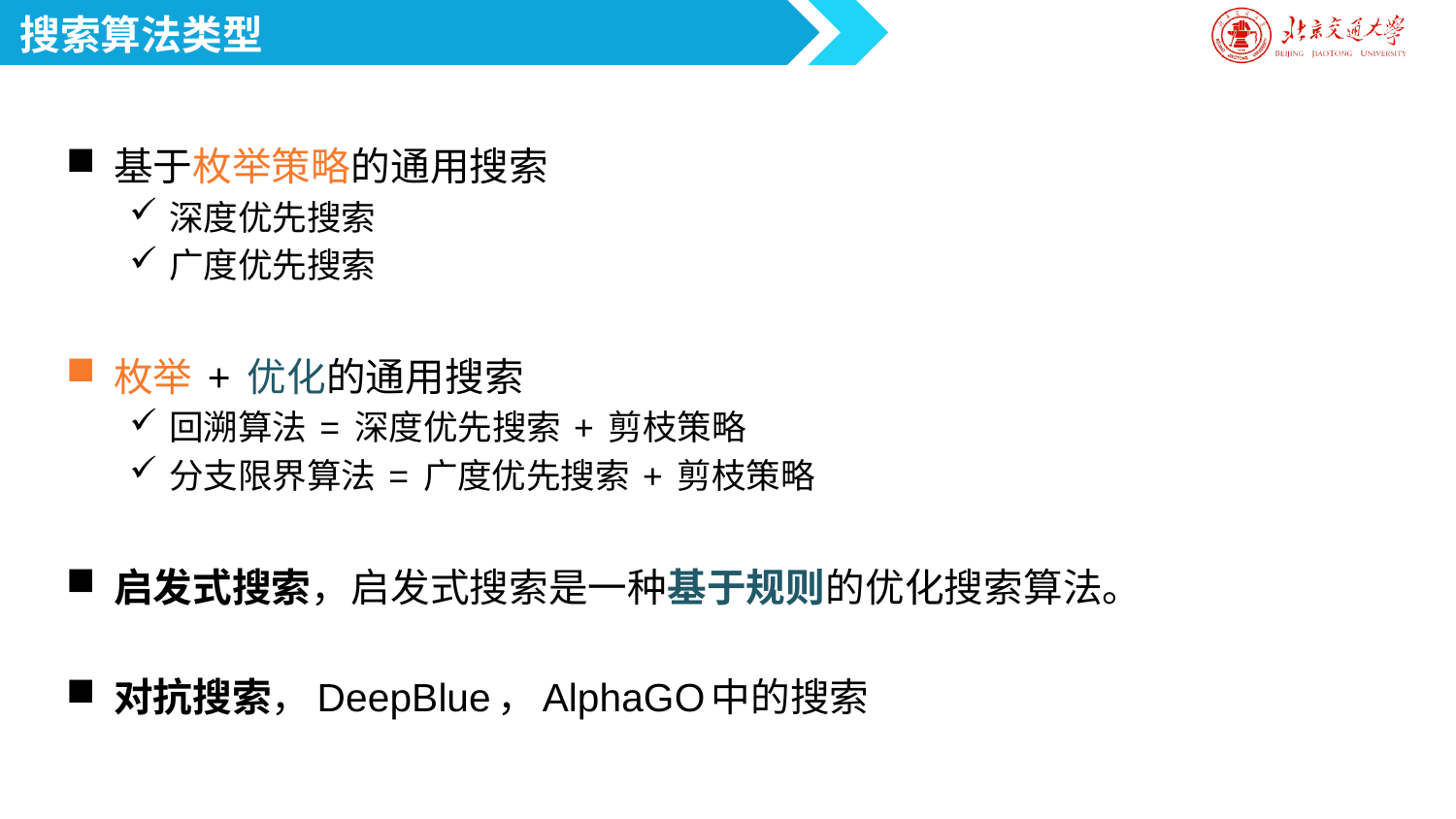

搜索算法类型
基于枚举策略的通用搜索
深度优先搜索
广度优先搜索

枚举 + 优化的通用搜索
回溯算法 = 深度优先搜索 + 剪枝策略
分支限界算法 = 广度优先搜索 + 剪枝策略

启发式搜索，启发式搜索是一种基于规则的优化搜索算法。

对抗搜索，DeepBlue，AlphaGO中的搜索